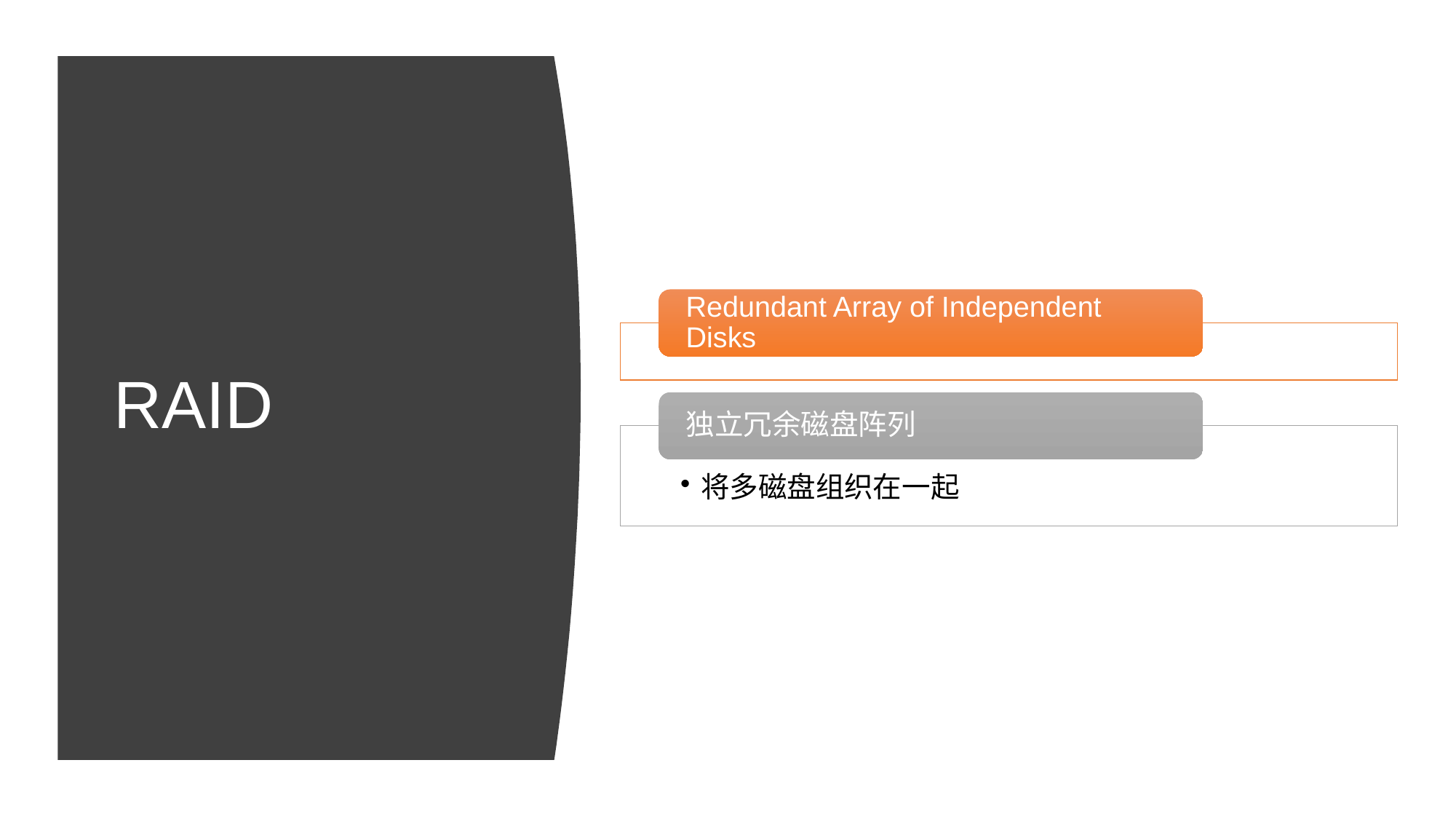

Redundant Array of Independent Disks
将多磁盘组织在一起
独立冗余磁盘阵列

# RAID